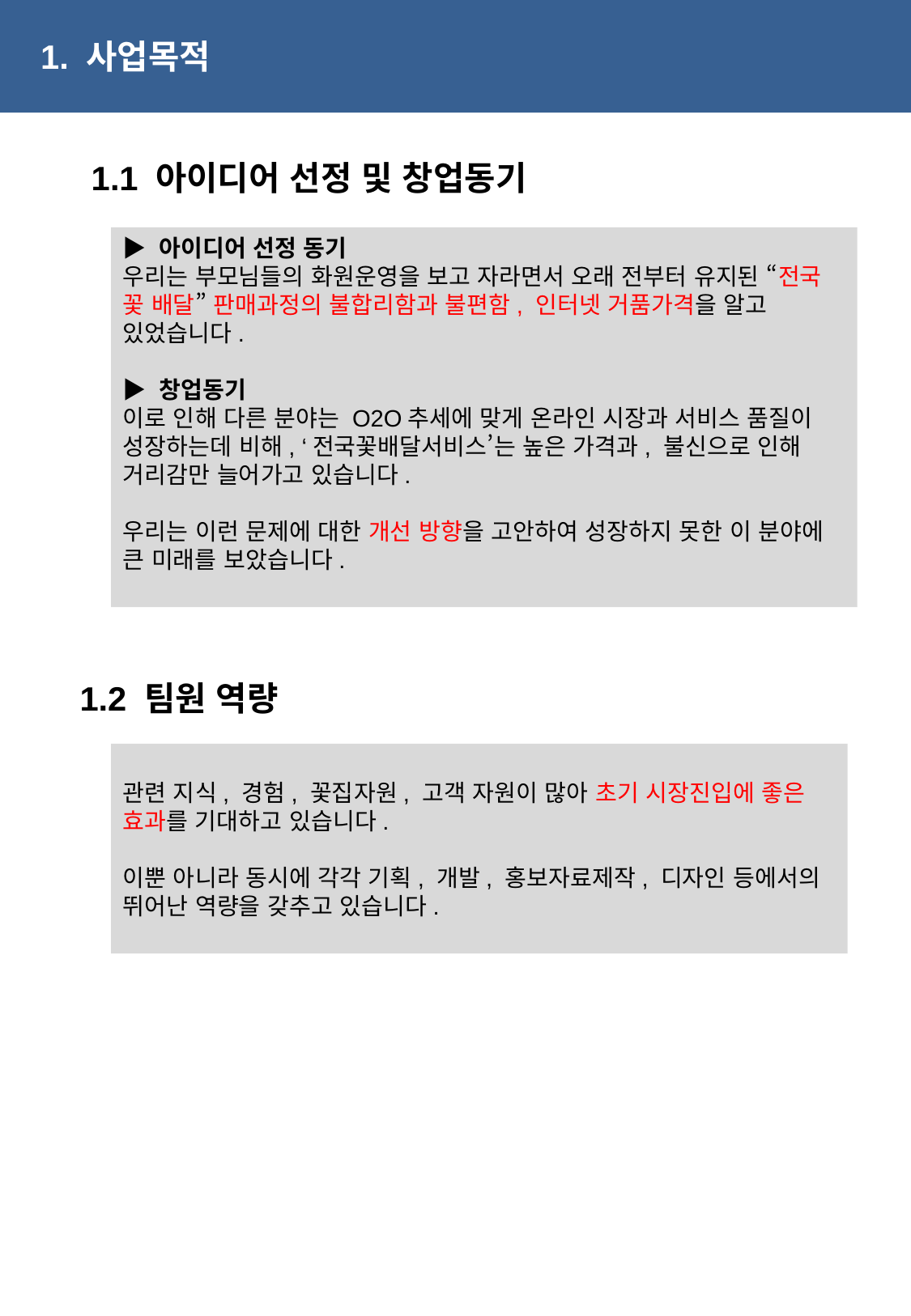

1. 사업목적
1.1 아이디어 선정 및 창업동기
▶ 아이디어 선정 동기
우리는 부모님들의 화원운영을 보고 자라면서 오래 전부터 유지된 “전국 꽃 배달” 판매과정의 불합리함과 불편함, 인터넷 거품가격을 알고 있었습니다.

▶ 창업동기
이로 인해 다른 분야는 O2O추세에 맞게 온라인 시장과 서비스 품질이 성장하는데 비해, ‘전국꽃배달서비스’는 높은 가격과, 불신으로 인해 거리감만 늘어가고 있습니다.

우리는 이런 문제에 대한 개선 방향을 고안하여 성장하지 못한 이 분야에 큰 미래를 보았습니다.

1.2 팀원 역량

관련 지식, 경험, 꽃집자원, 고객 자원이 많아 초기 시장진입에 좋은 효과를 기대하고 있습니다.

이뿐 아니라 동시에 각각 기획, 개발, 홍보자료제작, 디자인 등에서의 뛰어난 역량을 갖추고 있습니다.